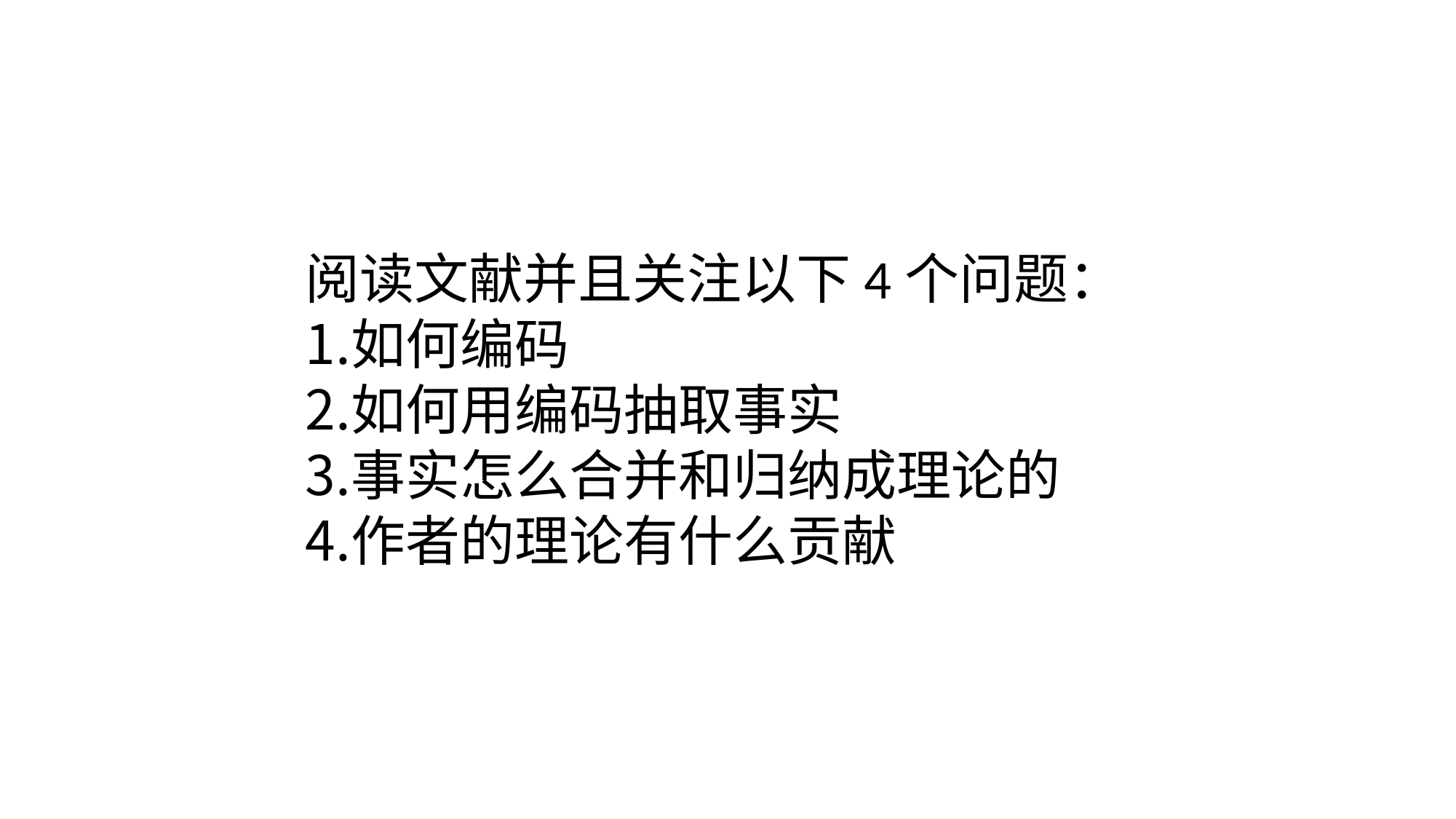

阅读文献并且关注以下4个问题：
如何编码
如何用编码抽取事实
事实怎么合并和归纳成理论的
作者的理论有什么贡献